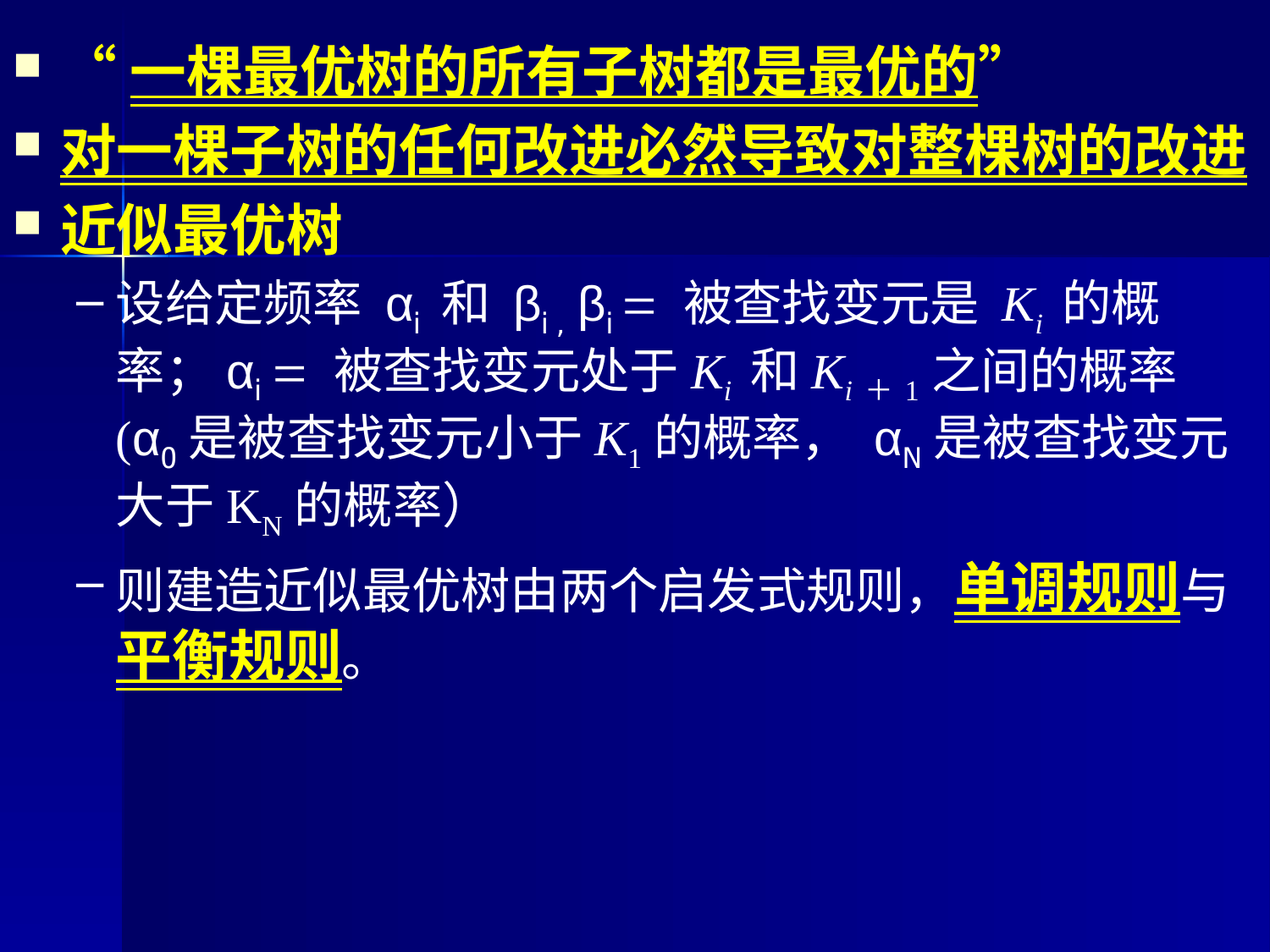

“一棵最优树的所有子树都是最优的”
对一棵子树的任何改进必然导致对整棵树的改进
近似最优树
设给定频率 αi 和 βi , βi = 被查找变元是 Ki 的概率；αi = 被查找变元处于Ki 和Ki＋1之间的概率
(α0是被查找变元小于K1的概率， αN是被查找变元大于KN的概率）
则建造近似最优树由两个启发式规则，单调规则与平衡规则。